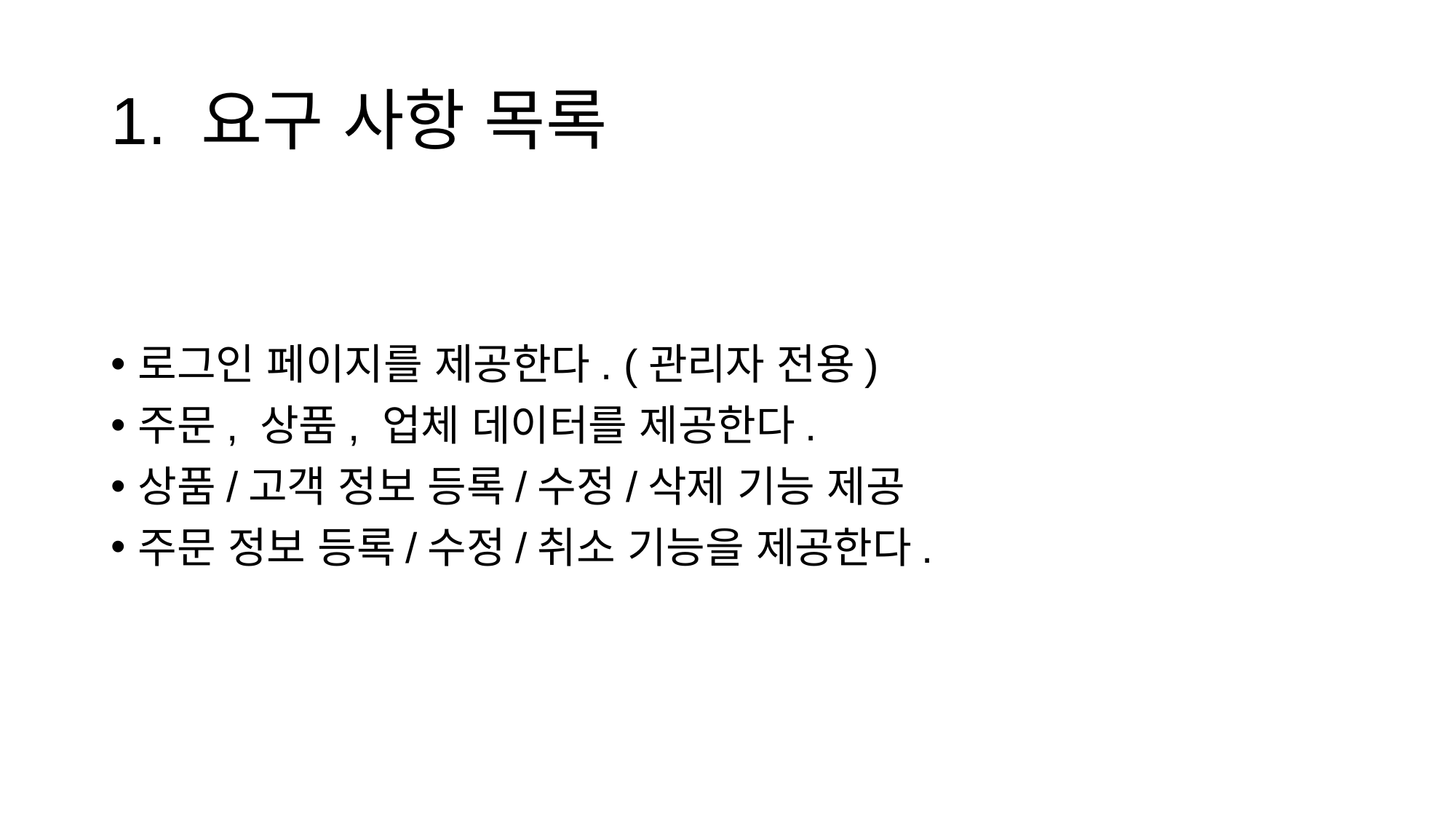

# 1. 요구 사항 목록
로그인 페이지를 제공한다. (관리자 전용)
주문, 상품, 업체 데이터를 제공한다.
상품/고객 정보 등록/수정/삭제 기능 제공
주문 정보 등록/수정/취소 기능을 제공한다.